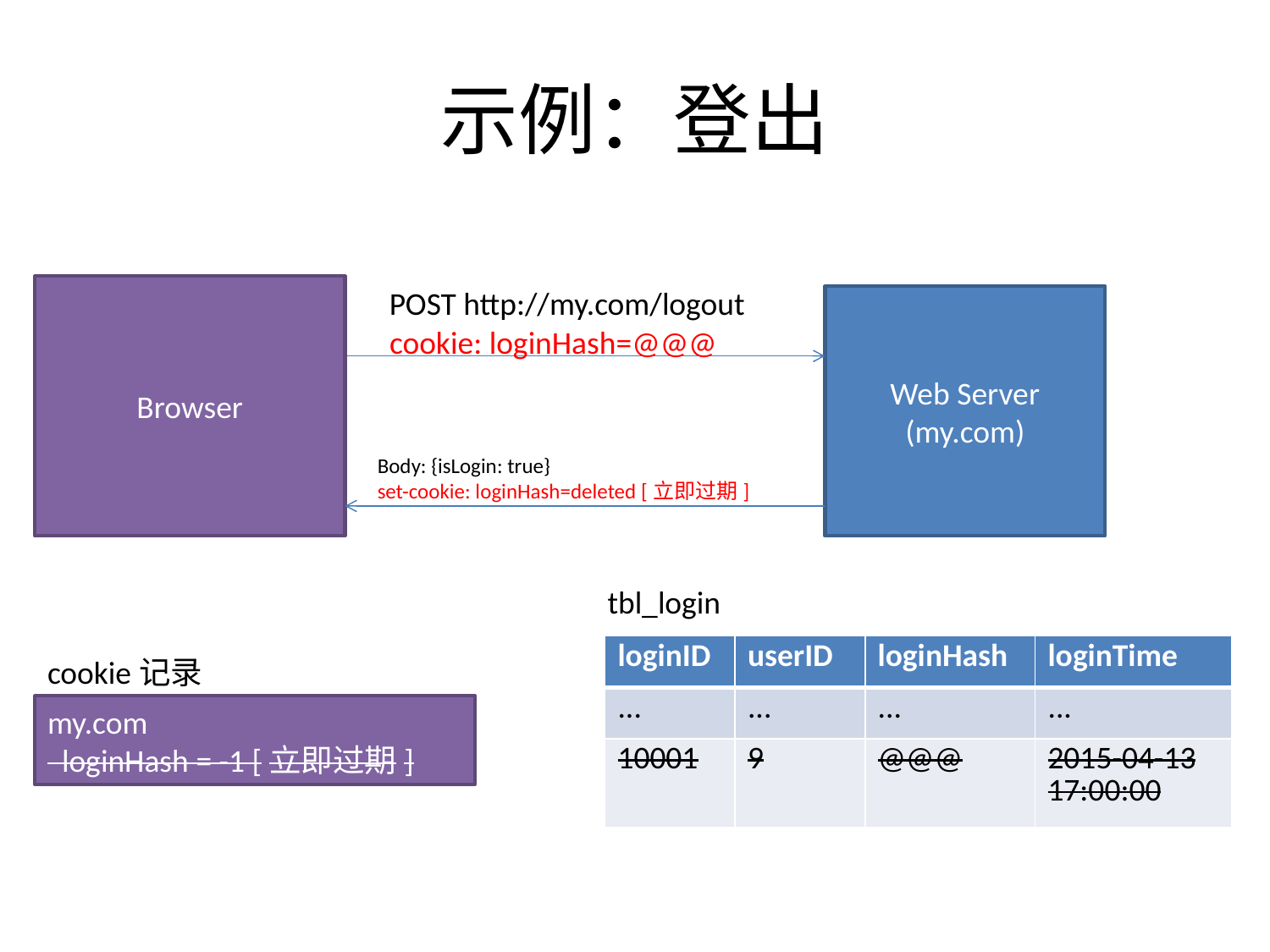

# 示例：登出
Browser
POST http://my.com/logout
Web Server
(my.com)
cookie: loginHash=@@@
Body: {isLogin: true}
set-cookie: loginHash=deleted [立即过期]
tbl_login
| loginID | userID | loginHash | loginTime |
| --- | --- | --- | --- |
| ... | ... | ... | ... |
| 10001 | 9 | @@@ | 2015-04-13 17:00:00 |
cookie记录
my.com
  loginHash = -1 [立即过期]